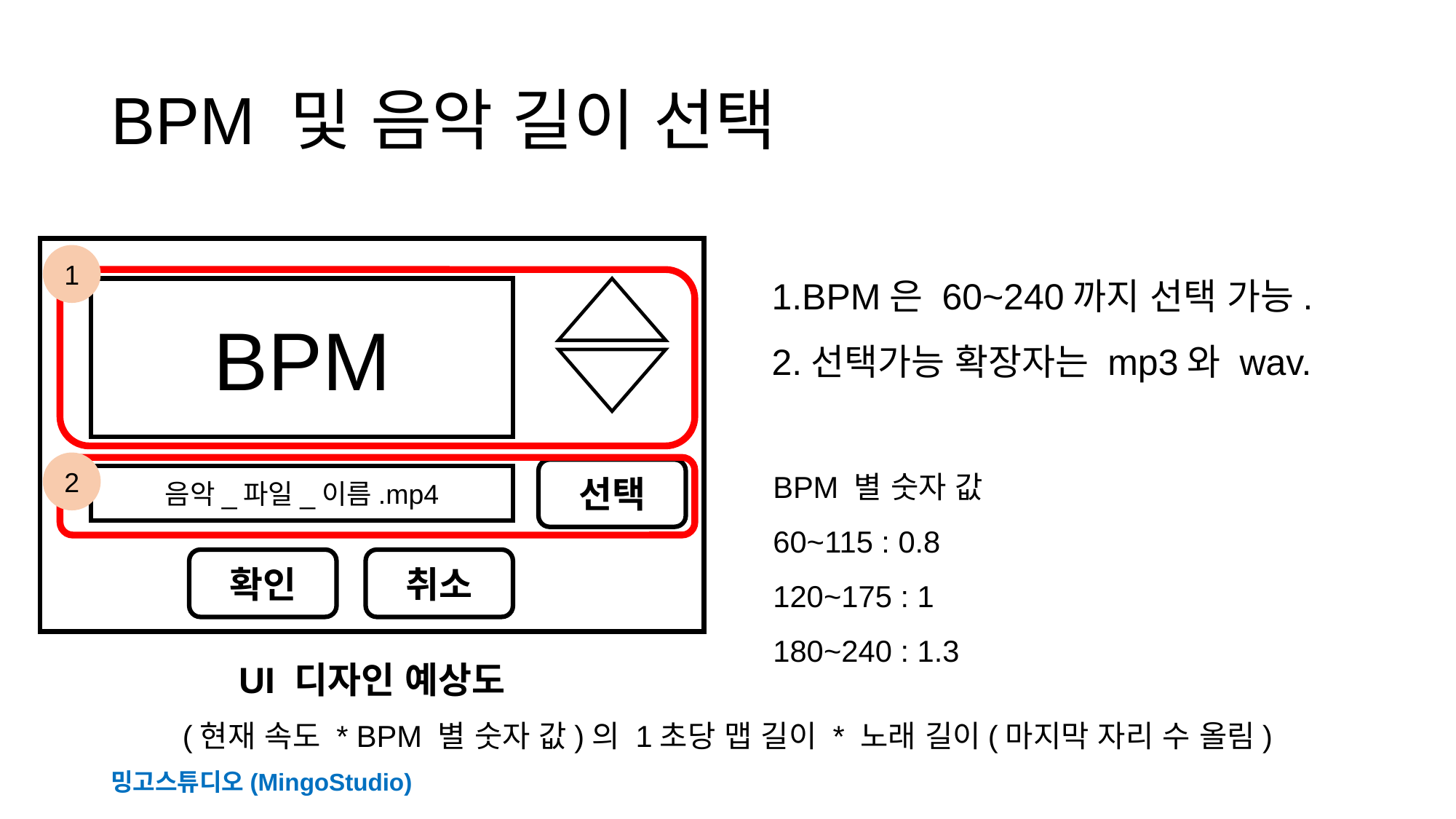

# BPM 및 음악 길이 선택

BPM

선택
음악_파일_이름.mp4
확인
취소
UI 디자인 예상도
1
1.BPM은 60~240까지 선택 가능.
2.선택가능 확장자는 mp3와 wav.

BPM 별 숫자 값
60~115 : 0.8
120~175 : 1
180~240 : 1.3
2

(현재 속도 * BPM 별 숫자 값)의 1초당 맵 길이 * 노래 길이(마지막 자리 수 올림)
밍고스튜디오(MingoStudio)